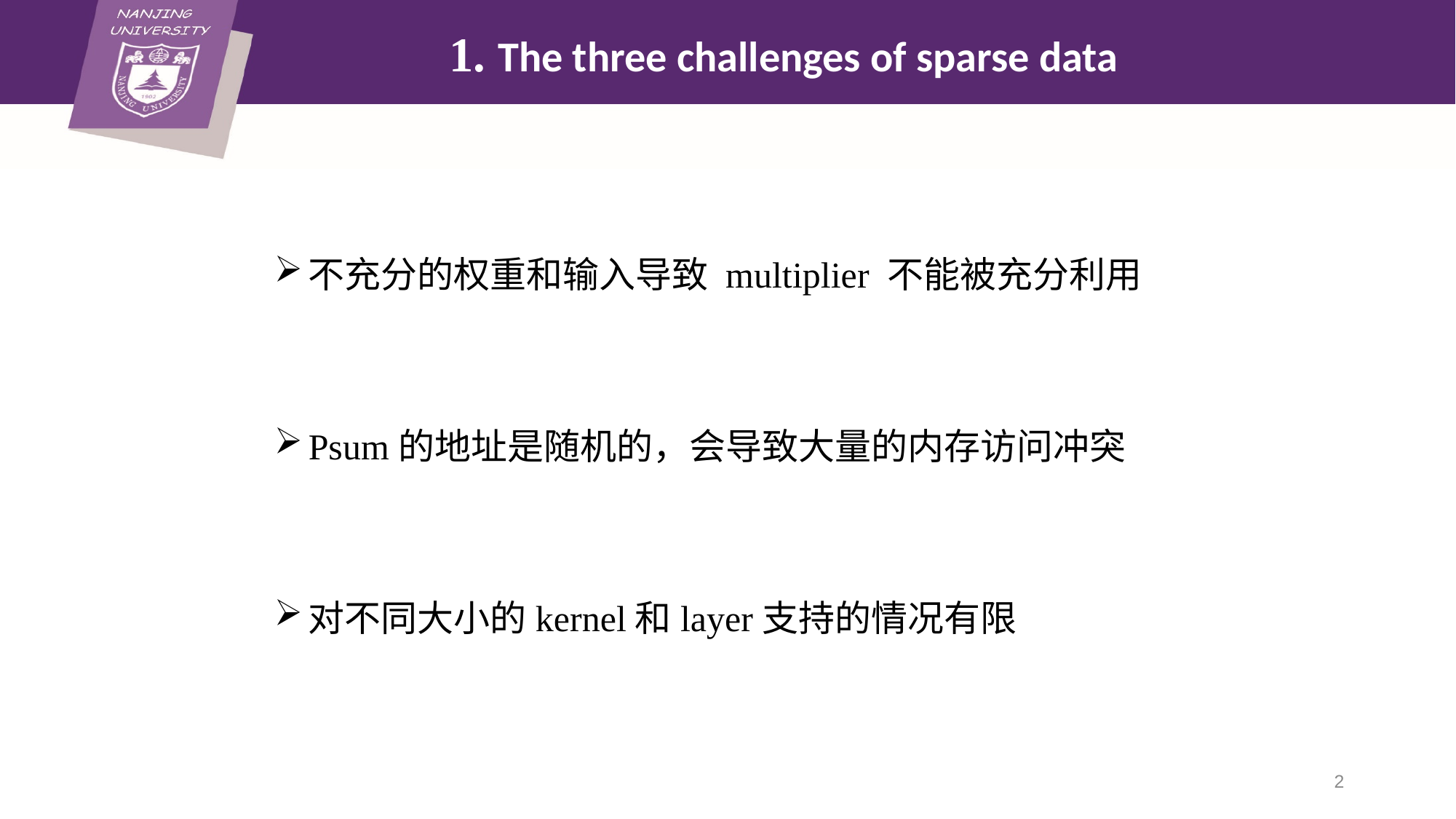

# 1. The three challenges of sparse data
不充分的权重和输入导致 multiplier 不能被充分利用
Psum的地址是随机的，会导致大量的内存访问冲突
对不同大小的kernel和layer支持的情况有限
2